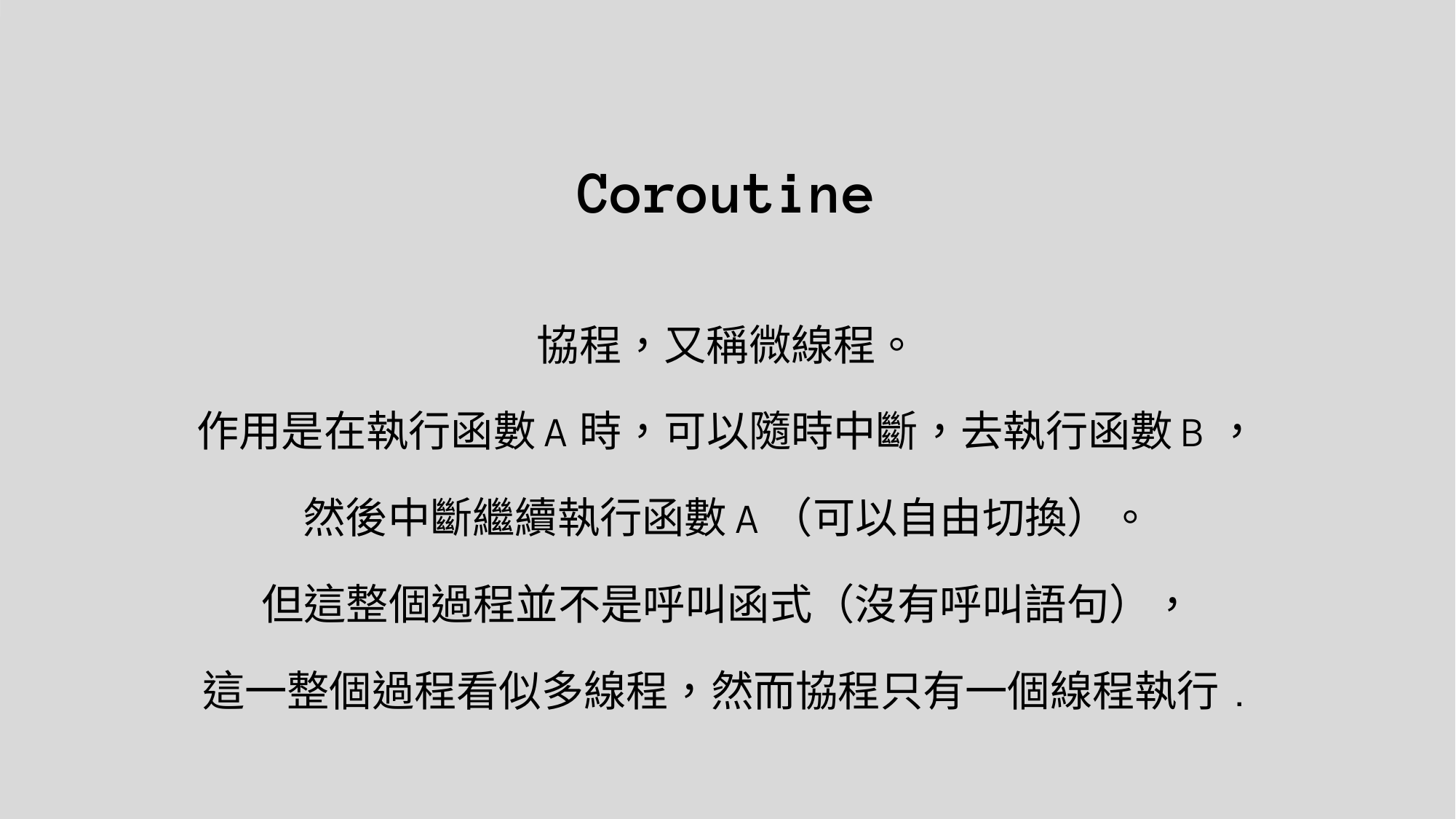

Coroutine
協程，又稱微線程。
作用是在執行函數A時，可以隨時中斷，去執行函數B，
然後中斷繼續執行函數A（可以自由切換）。
但這整個過程並不是呼叫函式（沒有呼叫語句），
這一整個過程看似多線程，然而協程只有一個線程執行.